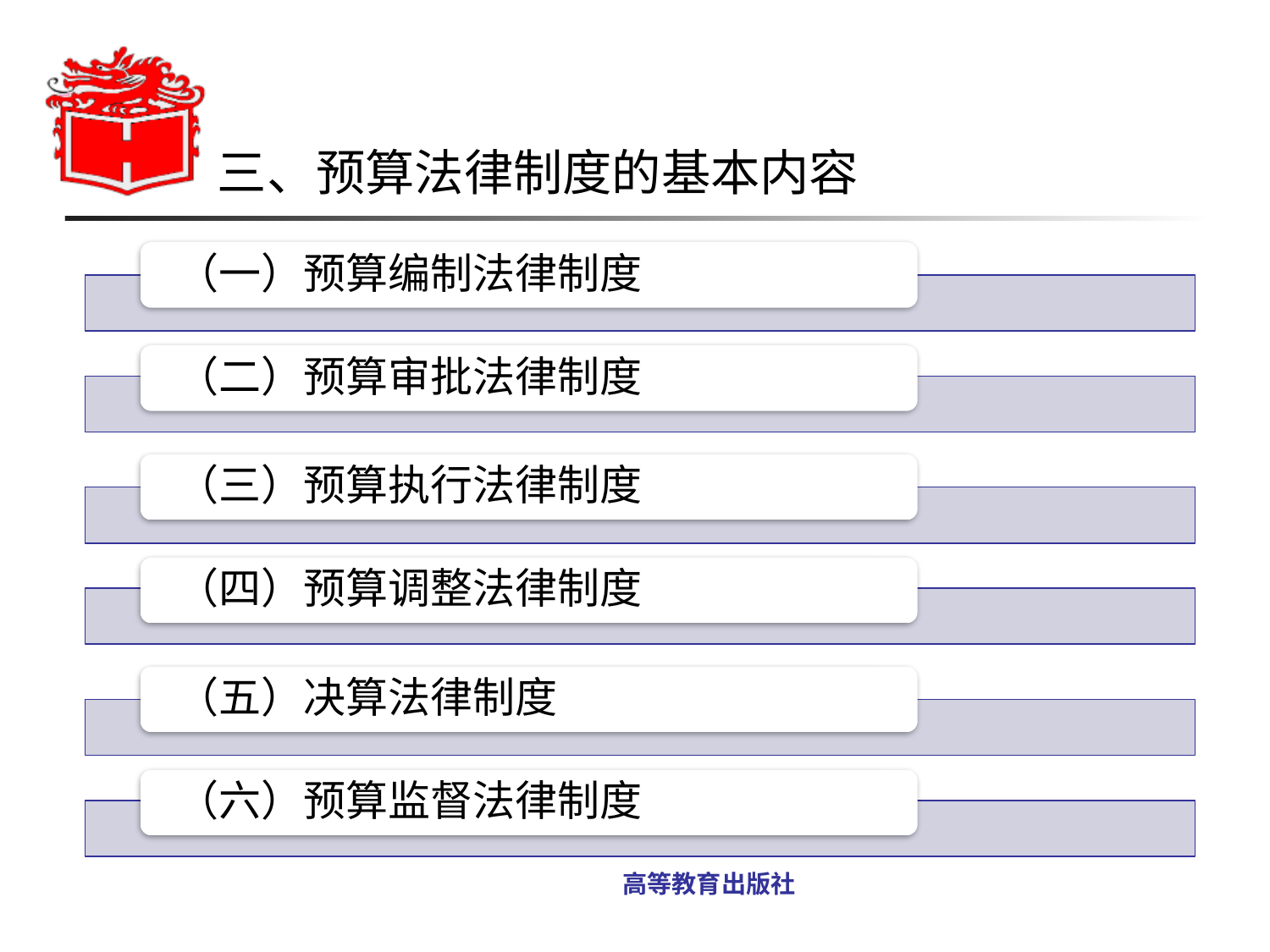

三、预算法律制度的基本内容
（一）预算编制法律制度
（二）预算审批法律制度
（三）预算执行法律制度
（四）预算调整法律制度
（五）决算法律制度
（六）预算监督法律制度

高等教育出版社